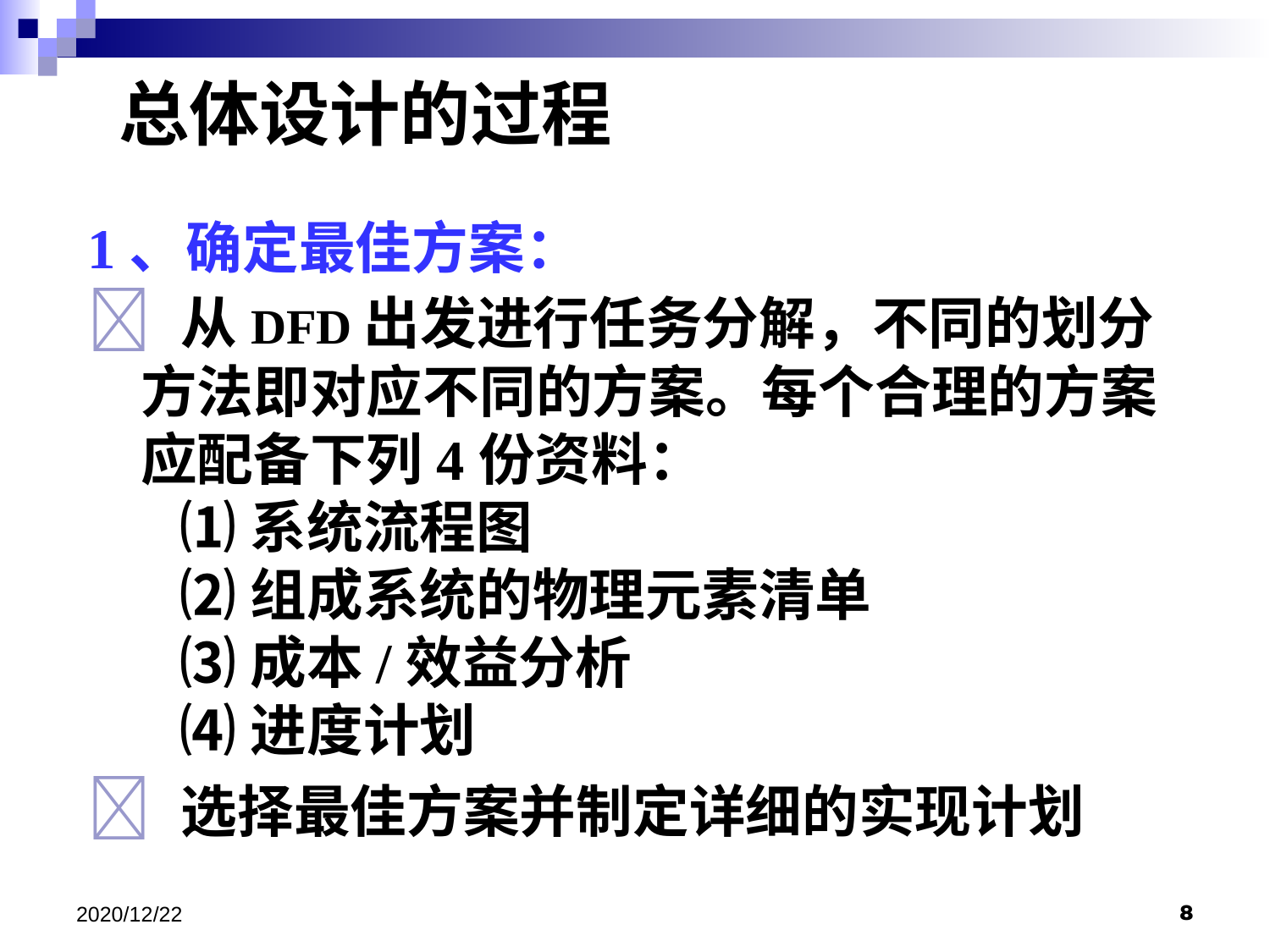

# 总体设计的过程
1、确定最佳方案：
♦ 从DFD出发进行任务分解，不同的划分方法即对应不同的方案。每个合理的方案应配备下列4份资料：
⑴系统流程图
⑵组成系统的物理元素清单
⑶成本/效益分析
⑷进度计划
♦ 选择最佳方案并制定详细的实现计划
2020/12/22
8